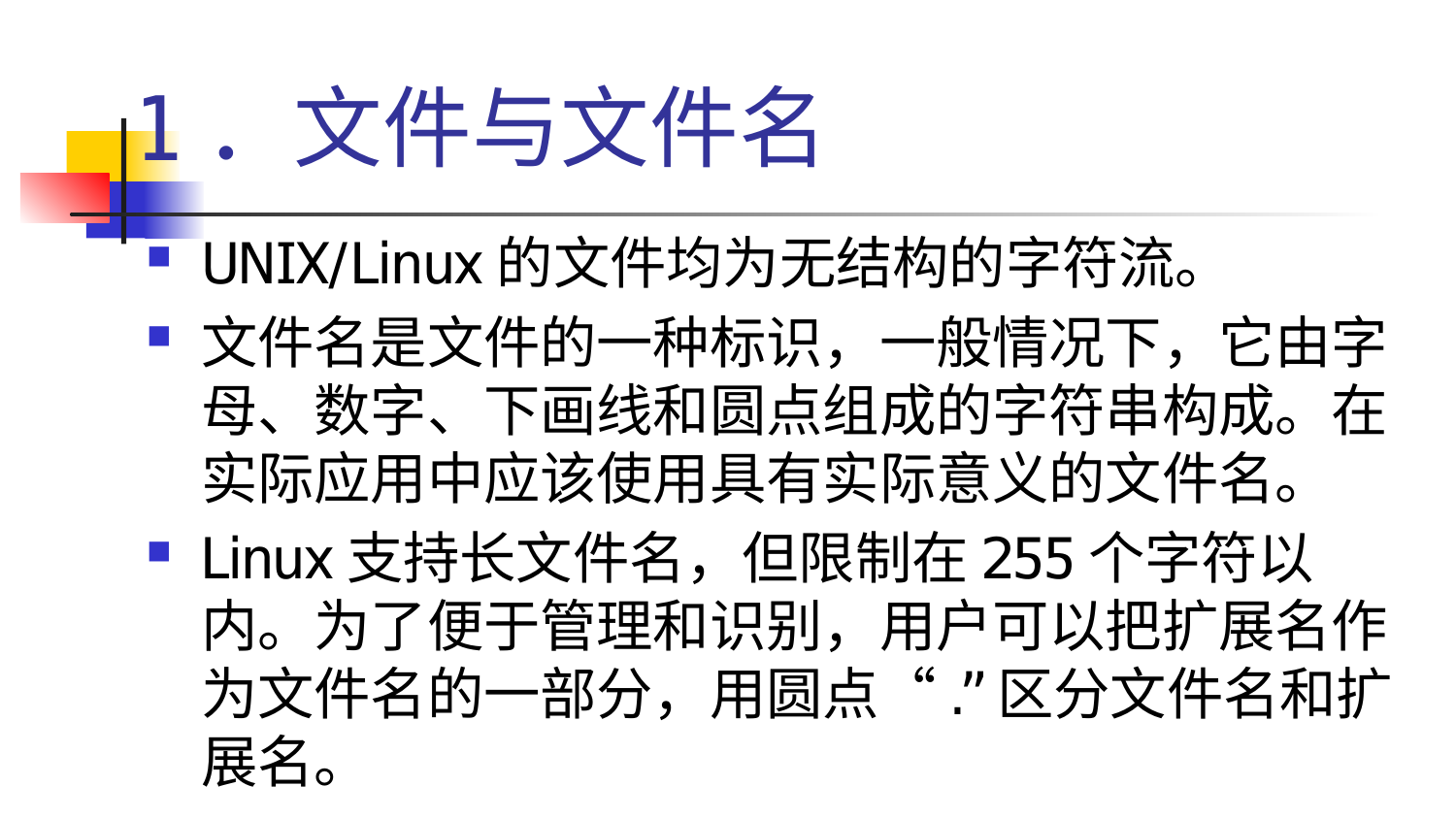

# 1．文件与文件名
UNIX/Linux的文件均为无结构的字符流。
文件名是文件的一种标识，一般情况下，它由字母、数字、下画线和圆点组成的字符串构成。在实际应用中应该使用具有实际意义的文件名。
Linux支持长文件名，但限制在255个字符以内。为了便于管理和识别，用户可以把扩展名作为文件名的一部分，用圆点“.”区分文件名和扩展名。